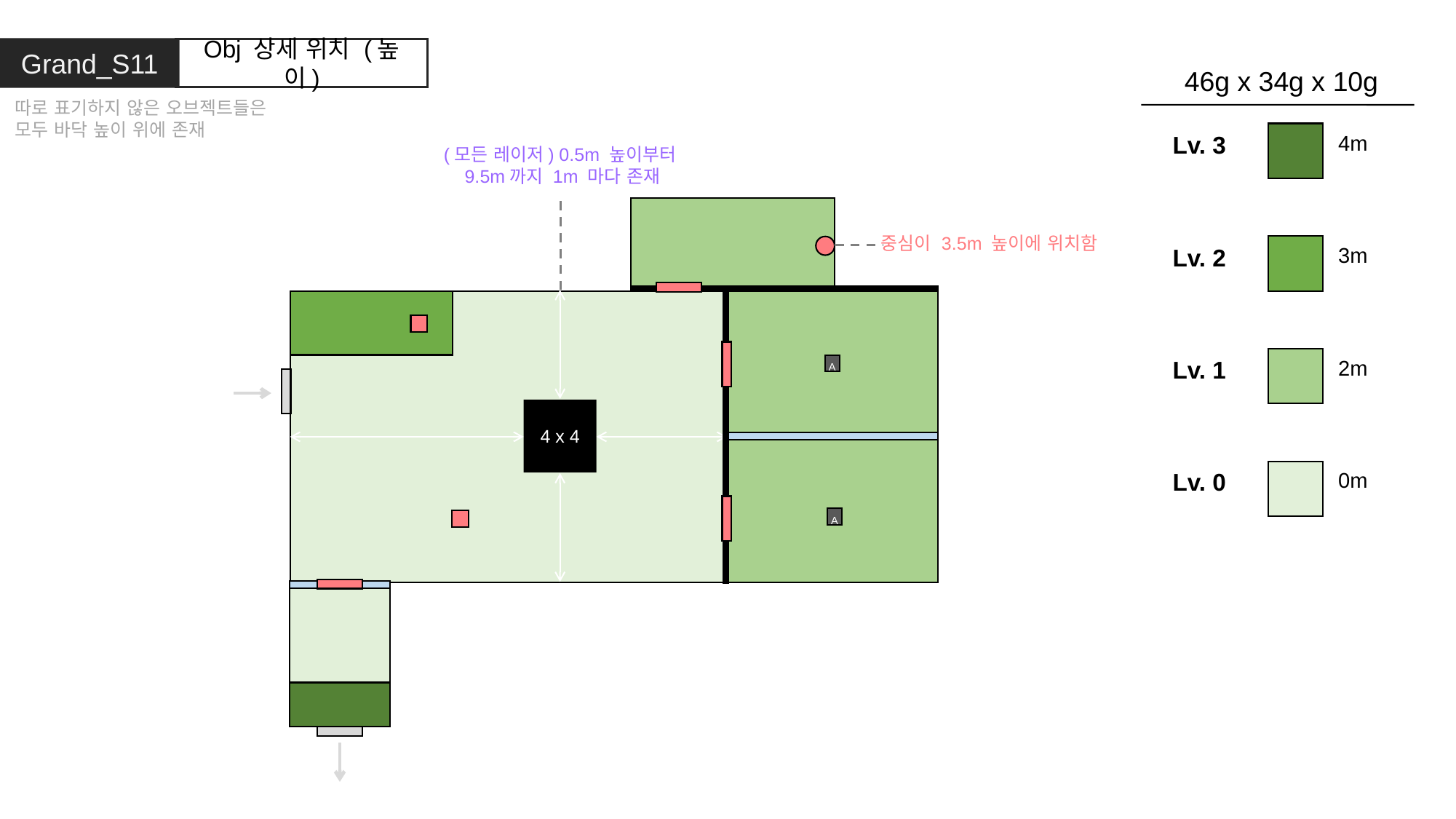

Grand_S11
Obj 상세 위치 (높이)
46g x 34g x 10g
따로 표기하지 않은 오브젝트들은 모두 바닥 높이 위에 존재

Lv. 3
4m
(모든 레이저) 0.5m 높이부터
 9.5m까지 1m 마다 존재

중심이 3.5m 높이에 위치함

Lv. 2
3m

Lv. 1
2m
A

4 x 4

Lv. 0

0m

A